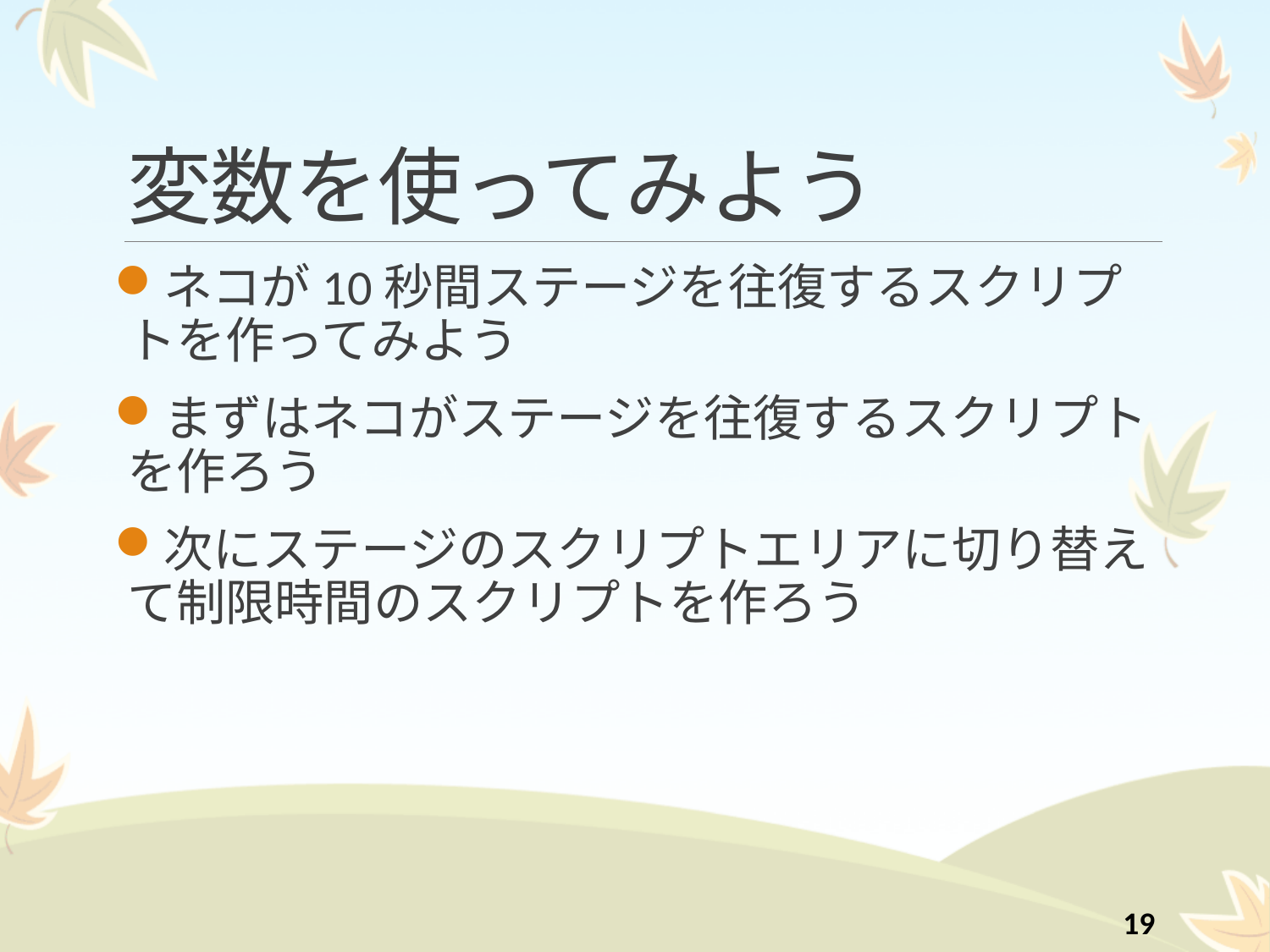

# 変数を使ってみよう
ネコが10秒間ステージを往復するスクリプトを作ってみよう
まずはネコがステージを往復するスクリプトを作ろう
次にステージのスクリプトエリアに切り替えて制限時間のスクリプトを作ろう
19